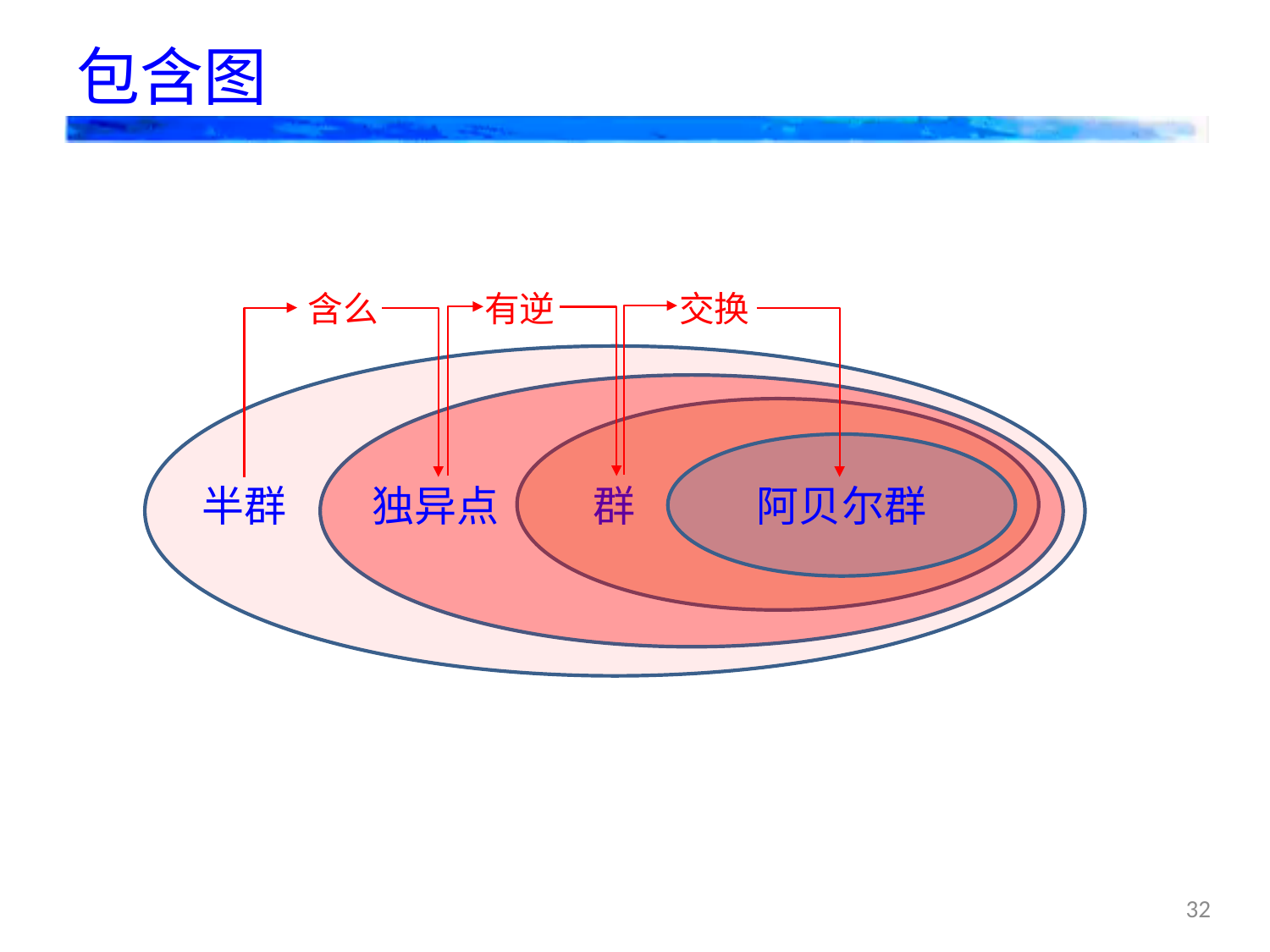

# 包含图
含么

有逆

交换

群
阿贝尔群
半群
独异点
32